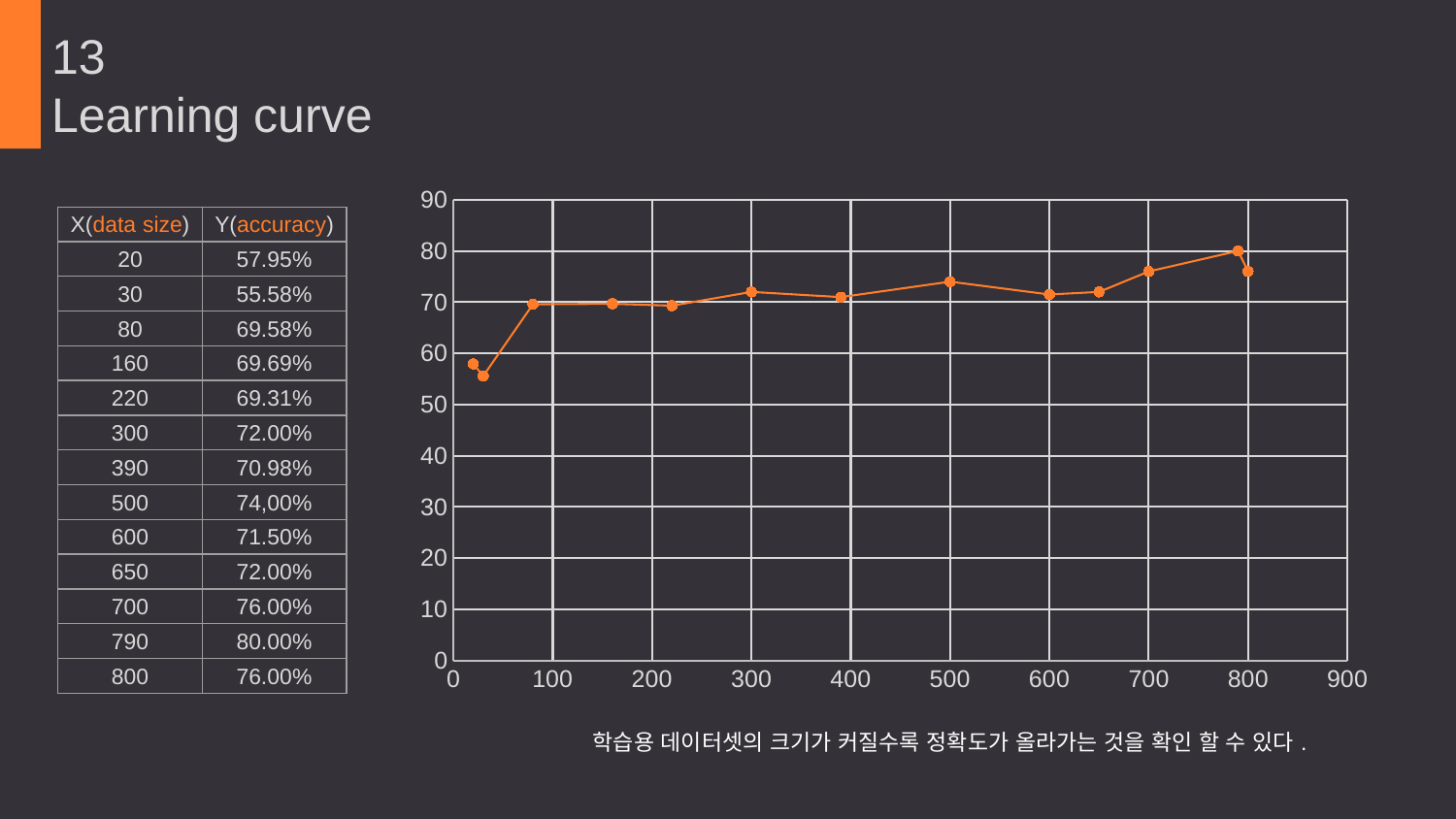

13
Learning curve

### Chart

| Category | Y 값 |
|---|---|
| X(data size) | Y(accuracy) |
| --- | --- |
| 20 | 57.95% |
| 30 | 55.58% |
| 80 | 69.58% |
| 160 | 69.69% |
| 220 | 69.31% |
| 300 | 72.00% |
| 390 | 70.98% |
| 500 | 74,00% |
| 600 | 71.50% |
| 650 | 72.00% |
| 700 | 76.00% |
| 790 | 80.00% |
| 800 | 76.00% |
학습용 데이터셋의 크기가 커질수록 정확도가 올라가는 것을 확인 할 수 있다.